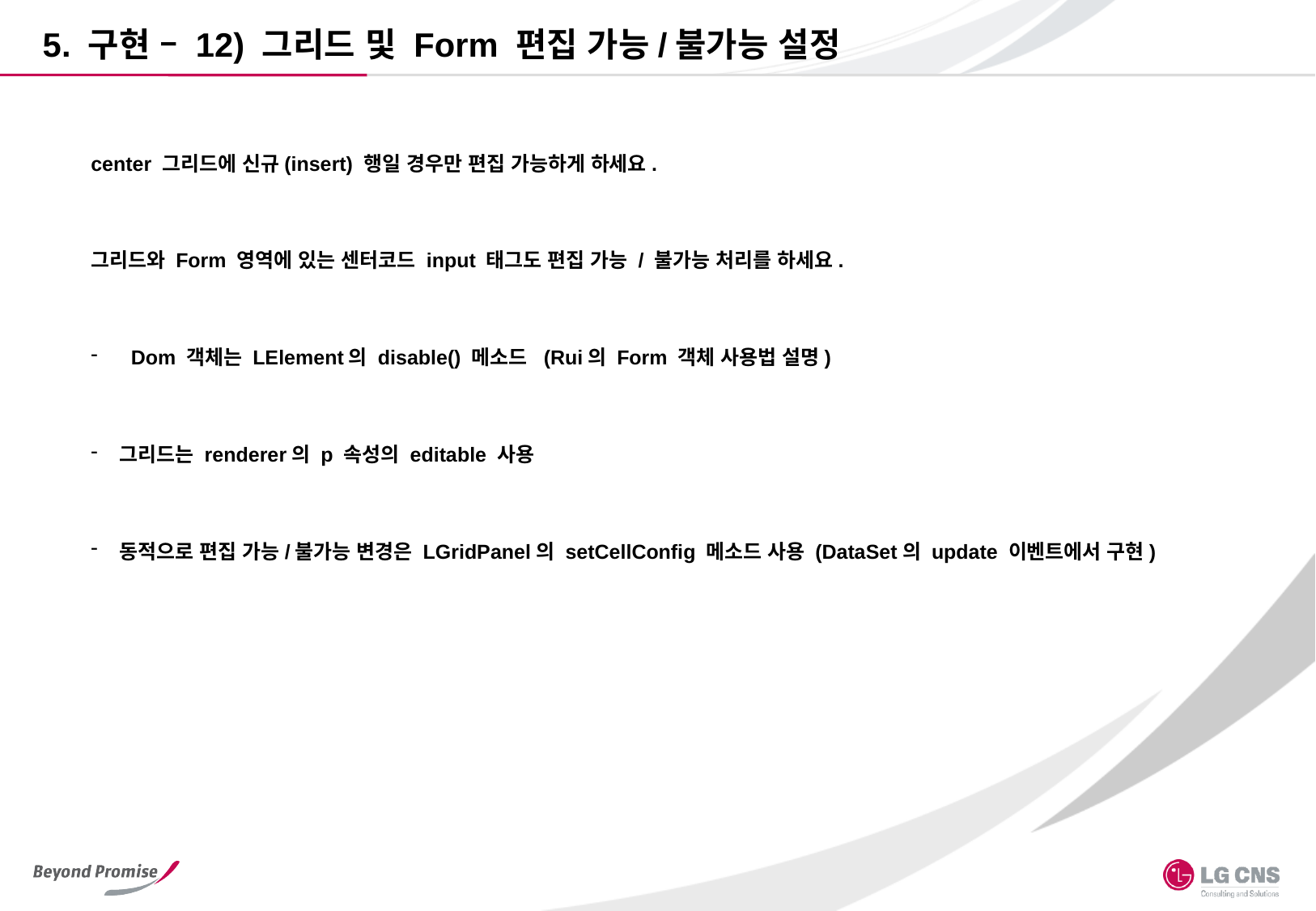

5. 구현 – 12) 그리드 및 Form 편집 가능/불가능 설정
center 그리드에 신규(insert) 행일 경우만 편집 가능하게 하세요.

그리드와 Form 영역에 있는 센터코드 input 태그도 편집 가능 / 불가능 처리를 하세요.

  Dom 객체는 LElement의 disable() 메소드  (Rui의 Form 객체 사용법 설명)

그리드는 renderer의 p 속성의 editable 사용

동적으로 편집 가능/불가능 변경은 LGridPanel의 setCellConfig 메소드 사용 (DataSet의 update 이벤트에서 구현)